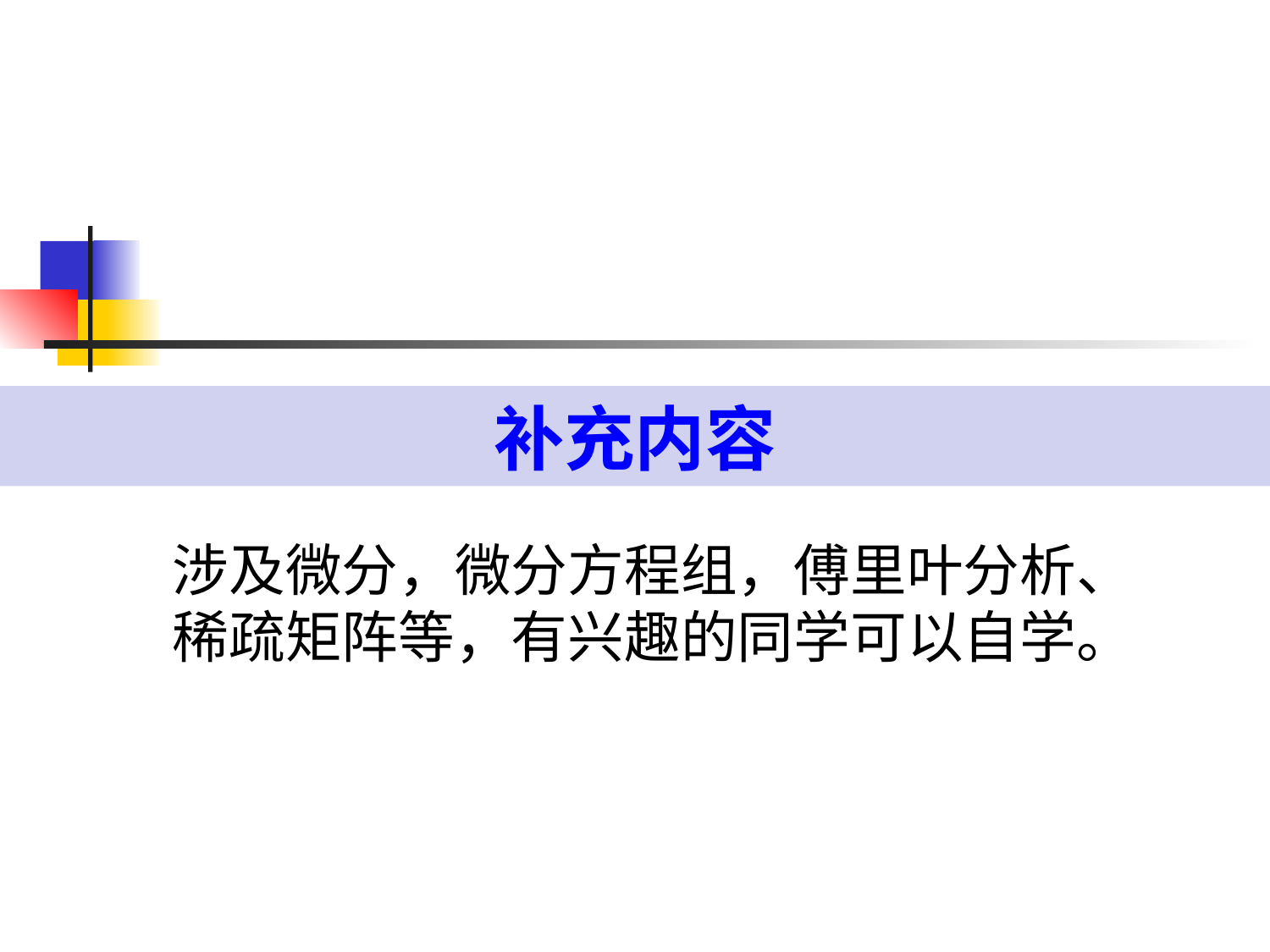

# 补充内容
涉及微分，微分方程组，傅里叶分析、
稀疏矩阵等，有兴趣的同学可以自学。
65